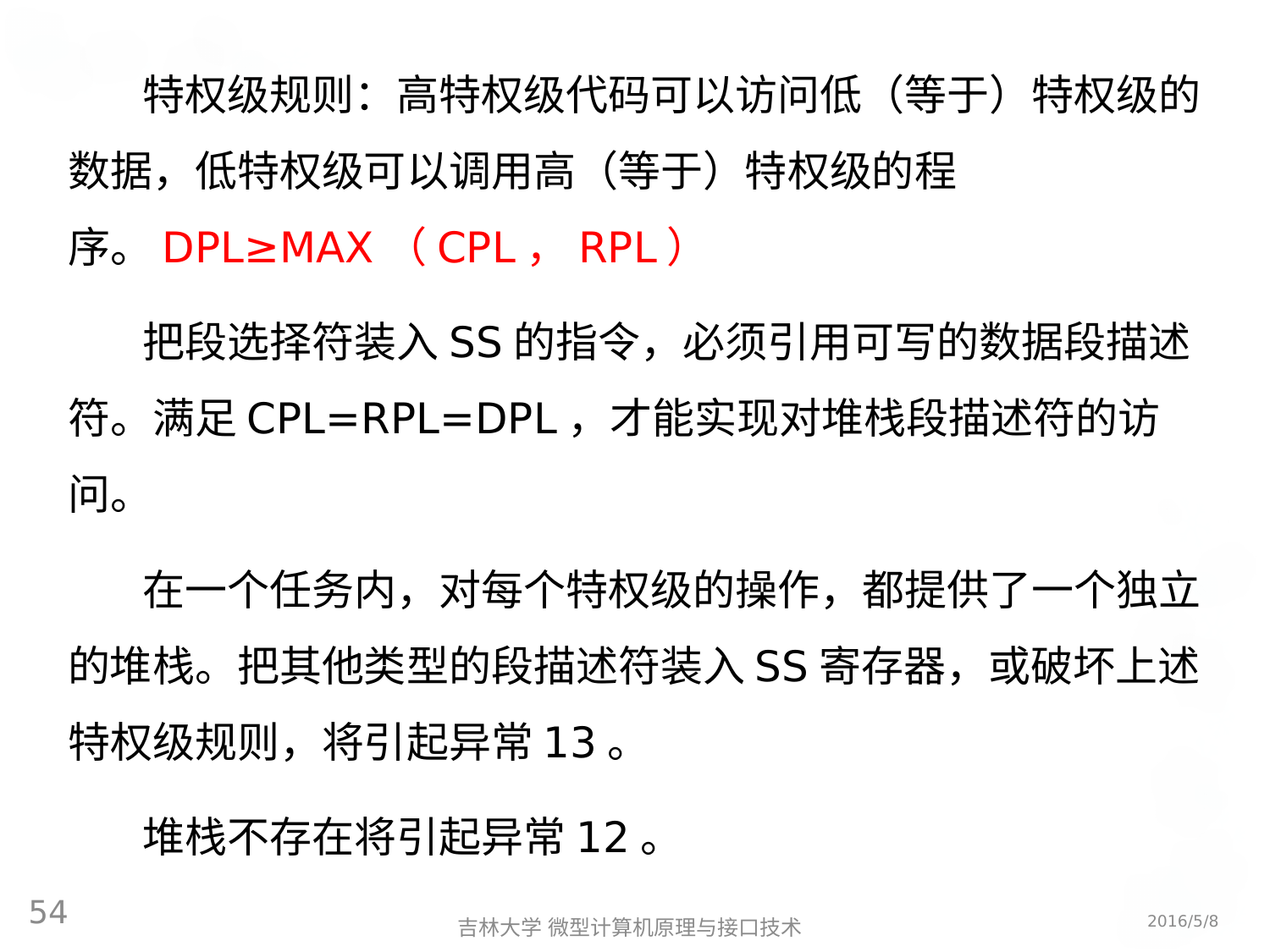

特权级规则：高特权级代码可以访问低（等于）特权级的数据，低特权级可以调用高（等于）特权级的程序。DPL≥MAX（CPL，RPL）
把段选择符装入SS的指令，必须引用可写的数据段描述符。满足CPL=RPL=DPL，才能实现对堆栈段描述符的访问。
在一个任务内，对每个特权级的操作，都提供了一个独立的堆栈。把其他类型的段描述符装入SS寄存器，或破坏上述特权级规则，将引起异常13。
堆栈不存在将引起异常12。
54
2016/5/8
吉林大学 微型计算机原理与接口技术